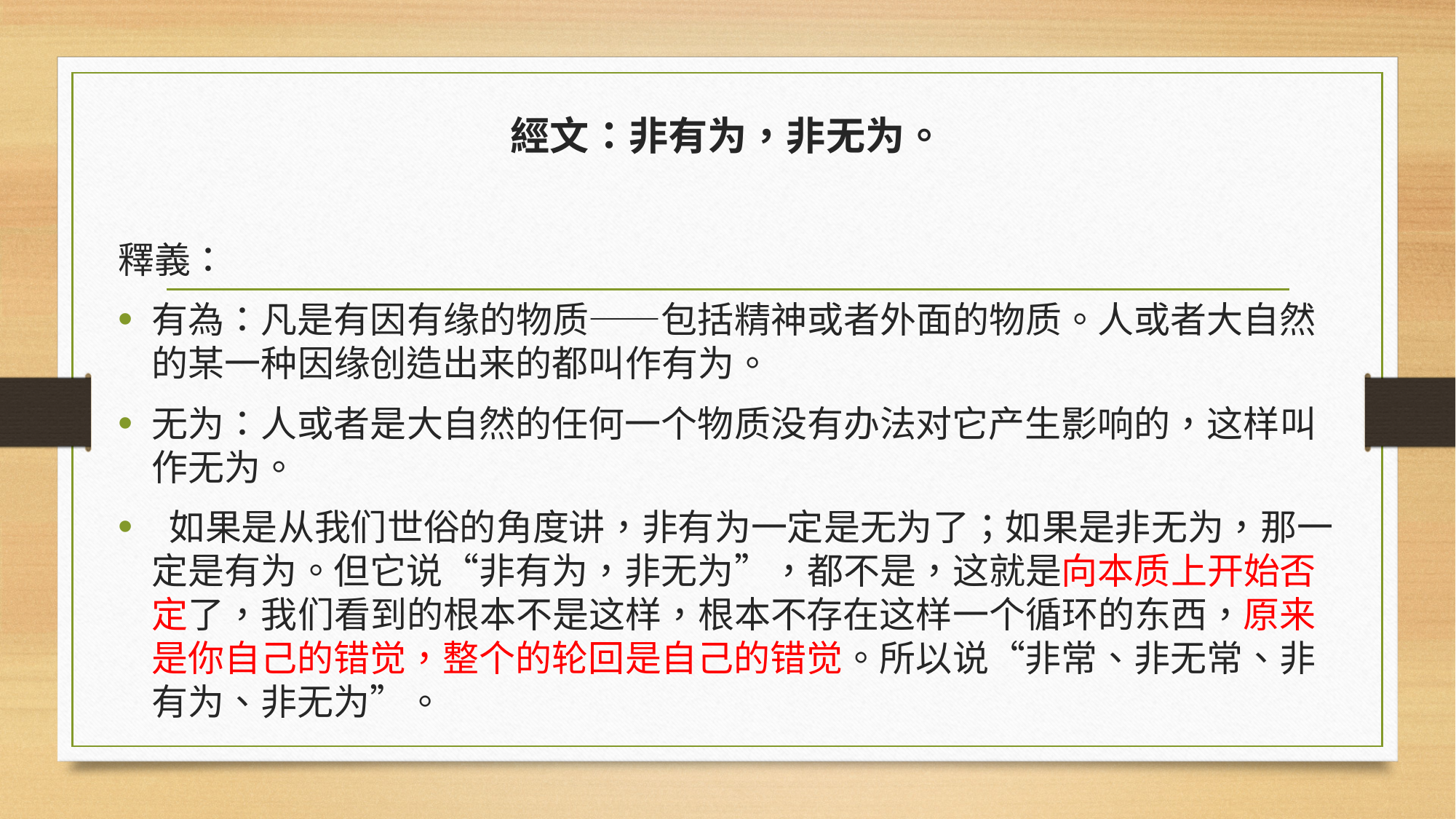

# 經文：非有为，非无为。
釋義：
有為：凡是有因有缘的物质——包括精神或者外面的物质。人或者大自然的某一种因缘创造出来的都叫作有为。
无为：人或者是大自然的任何一个物质没有办法对它产生影响的，这样叫作无为。
 如果是从我们世俗的角度讲，非有为一定是无为了；如果是非无为，那一定是有为。但它说“非有为，非无为”，都不是，这就是向本质上开始否定了，我们看到的根本不是这样，根本不存在这样一个循环的东西，原来是你自己的错觉，整个的轮回是自己的错觉。所以说“非常、非无常、非有为、非无为”。